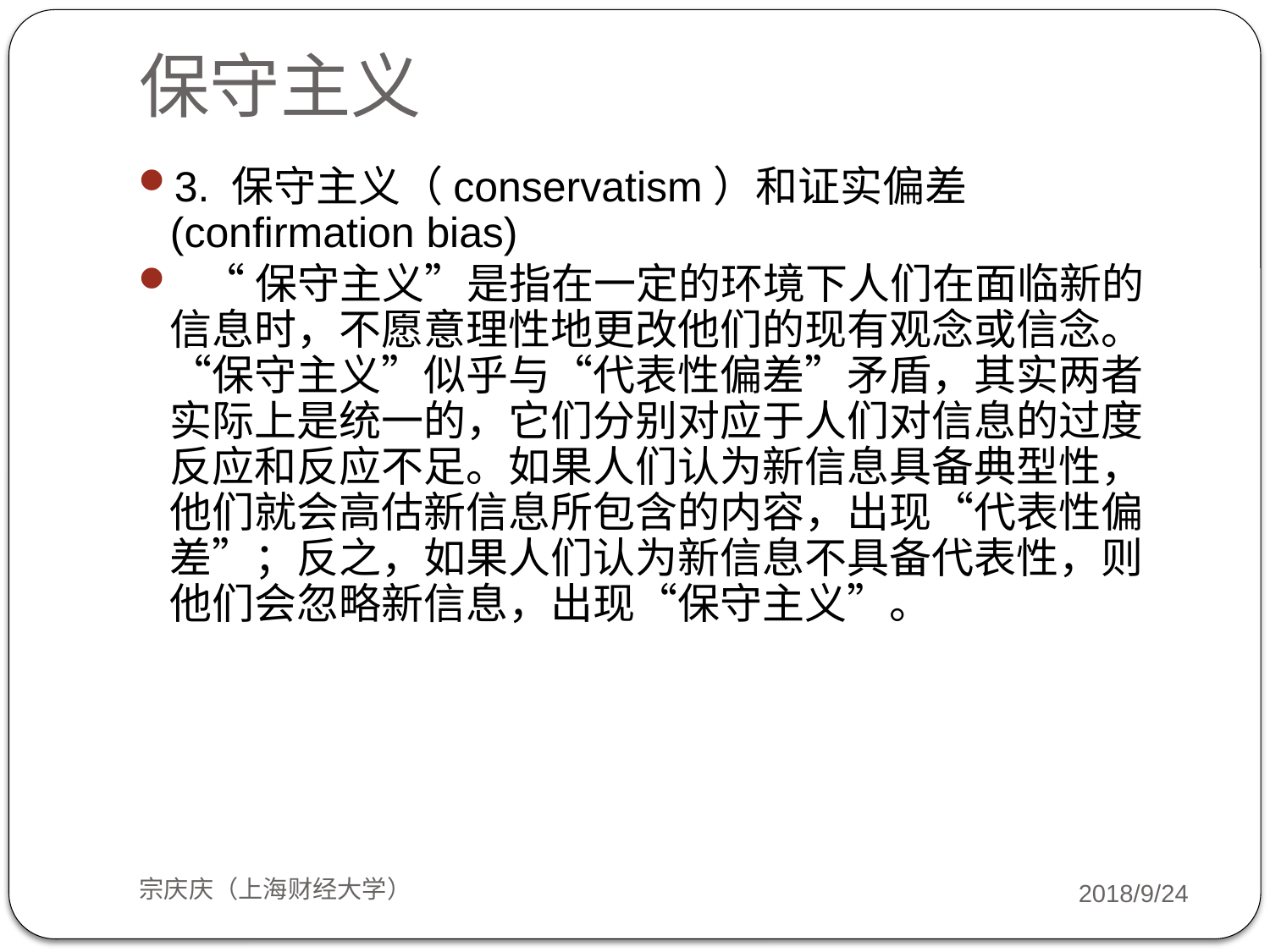

# 保守主义
3. 保守主义（conservatism）和证实偏差(confirmation bias)
   “保守主义”是指在一定的环境下人们在面临新的信息时，不愿意理性地更改他们的现有观念或信念。“保守主义”似乎与“代表性偏差”矛盾，其实两者实际上是统一的，它们分别对应于人们对信息的过度反应和反应不足。如果人们认为新信息具备典型性，他们就会高估新信息所包含的内容，出现“代表性偏差”；反之，如果人们认为新信息不具备代表性，则他们会忽略新信息，出现“保守主义”。
宗庆庆（上海财经大学）
2018/9/24